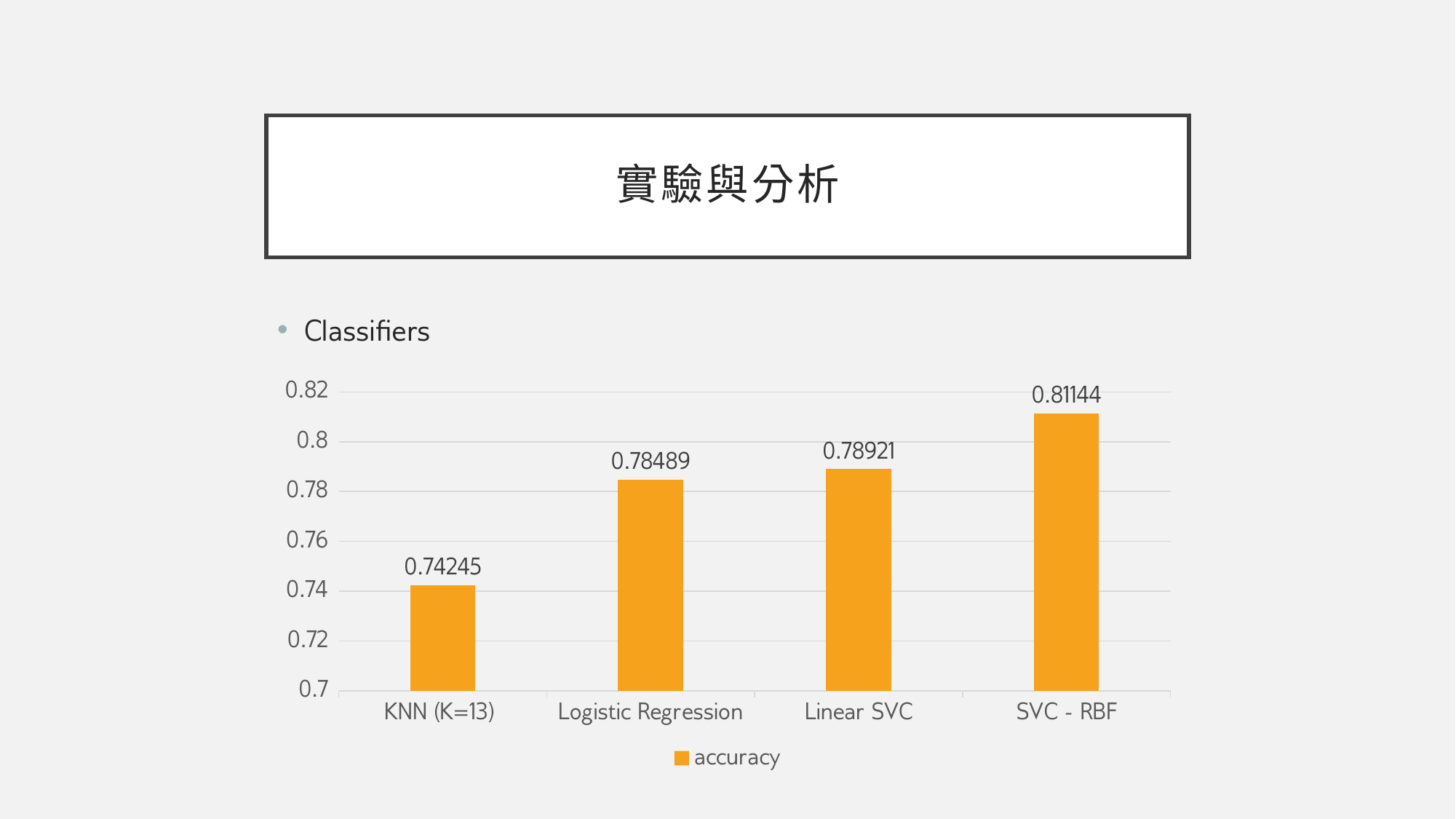

# 實驗與分析
Classifiers

### Chart

| Category | accuracy |
|---|---|
| KNN (K=13)  | 0.74245 |
| Logistic Regression | 0.78489 |
| Linear SVC | 0.78921 |
| SVC - RBF | 0.81144 |